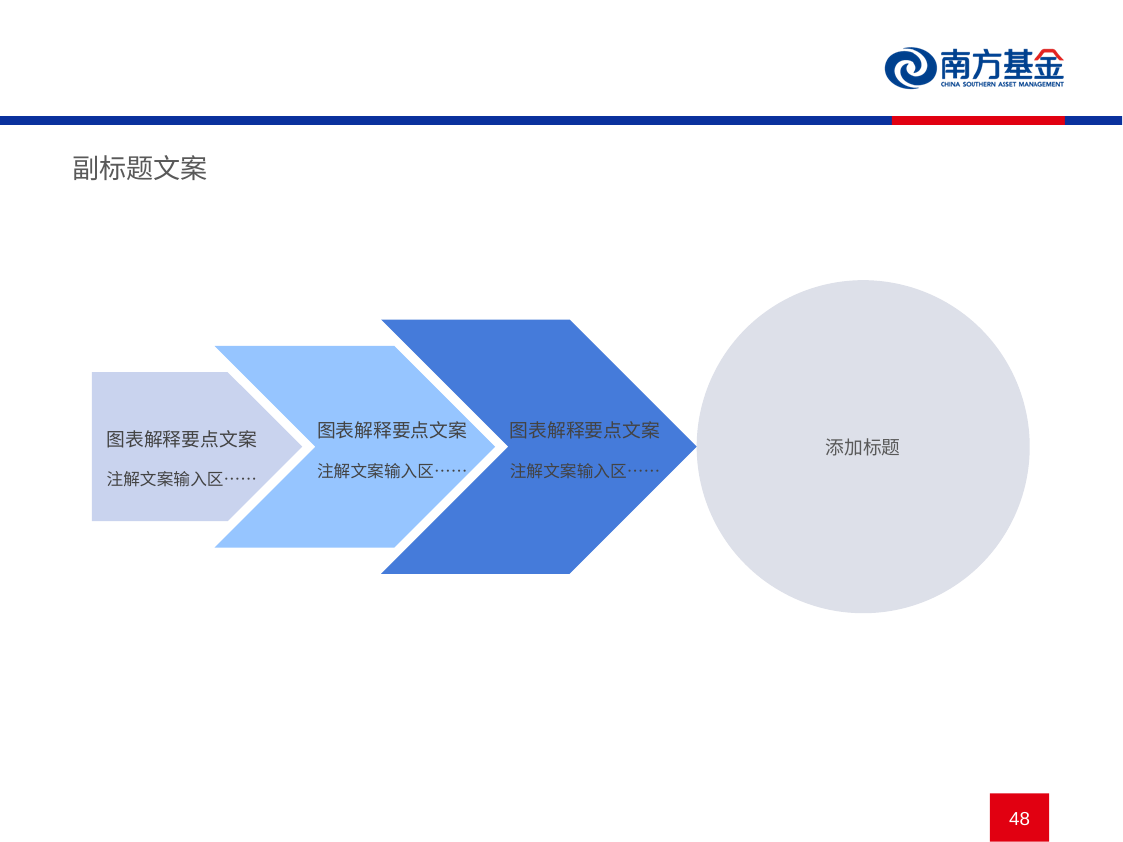

#
副标题文案
添加标题

图表解释要点文案

注解文案输入区……
图表解释要点文案

注解文案输入区……
图表解释要点文案

注解文案输入区……
48